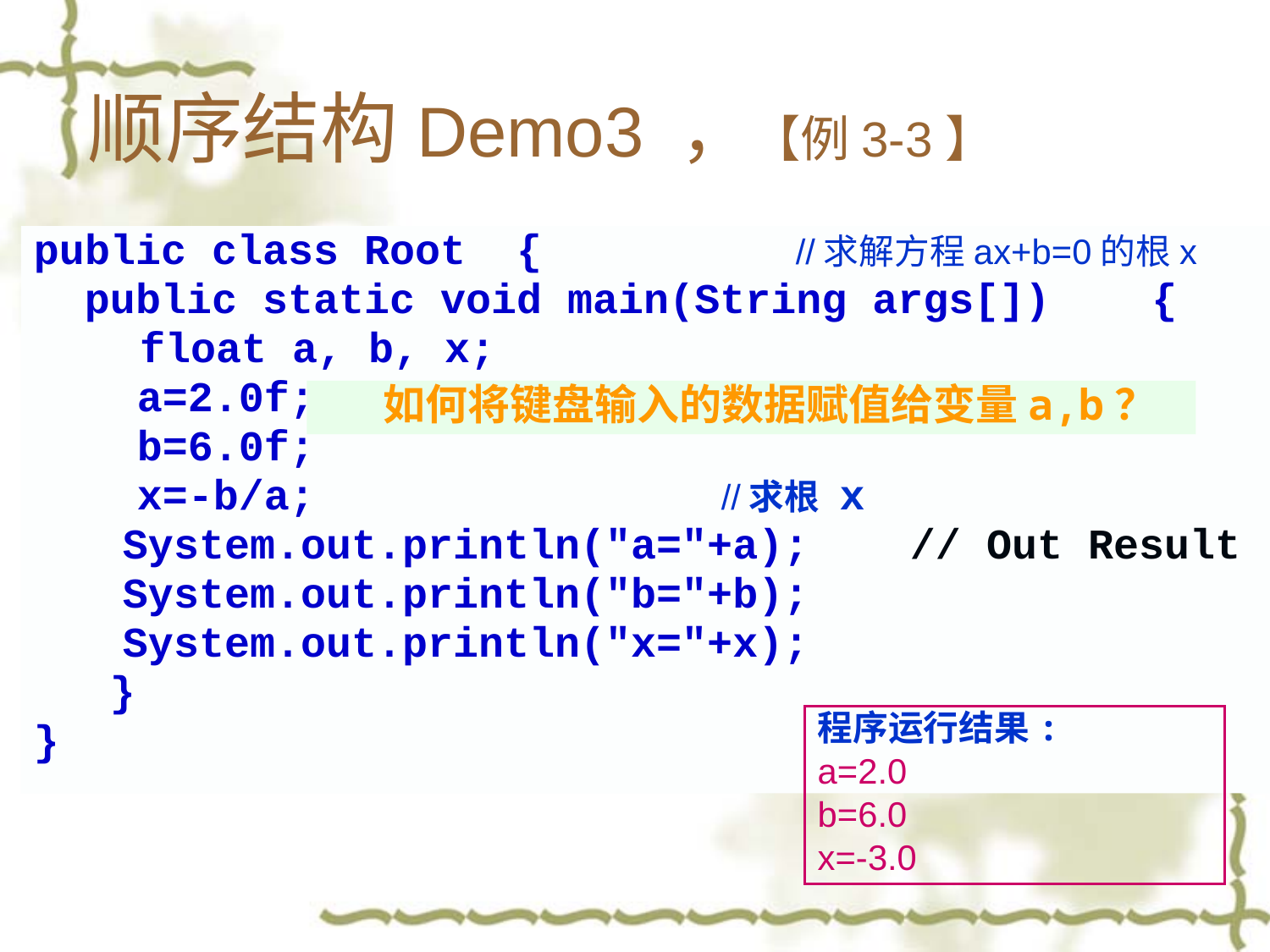

# 顺序结构Demo3 ，【例3-3】
public class Root  {          //求解方程ax+b=0的根x
  public static void main(String args[])    {
  float a, b, x;
	a=2.0f;
	b=6.0f;
	x=-b/a;	             //求根 x
 System.out.println("a="+a);    // Out Result
 System.out.println("b="+b);
 System.out.println("x="+x);
   }
}
如何将键盘输入的数据赋值给变量a,b？
程序运行结果:
a=2.0
b=6.0
x=-3.0